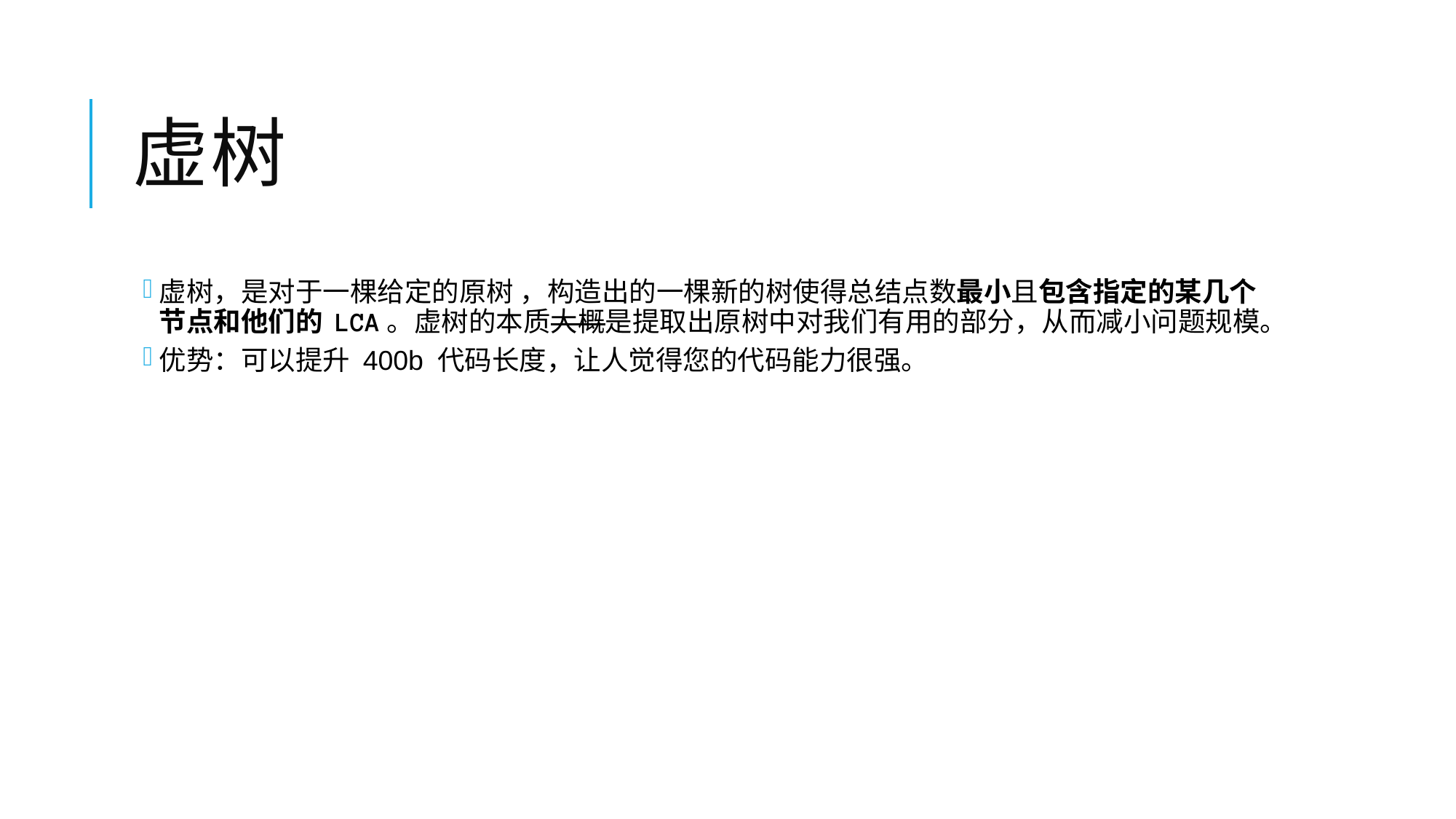

# 虚树
虚树，是对于一棵给定的原树 ，构造出的一棵新的树使得总结点数最小且包含指定的某几个节点和他们的 LCA。虚树的本质大概是提取出原树中对我们有用的部分，从而减小问题规模。
优势：可以提升 400b 代码长度，让人觉得您的代码能力很强。